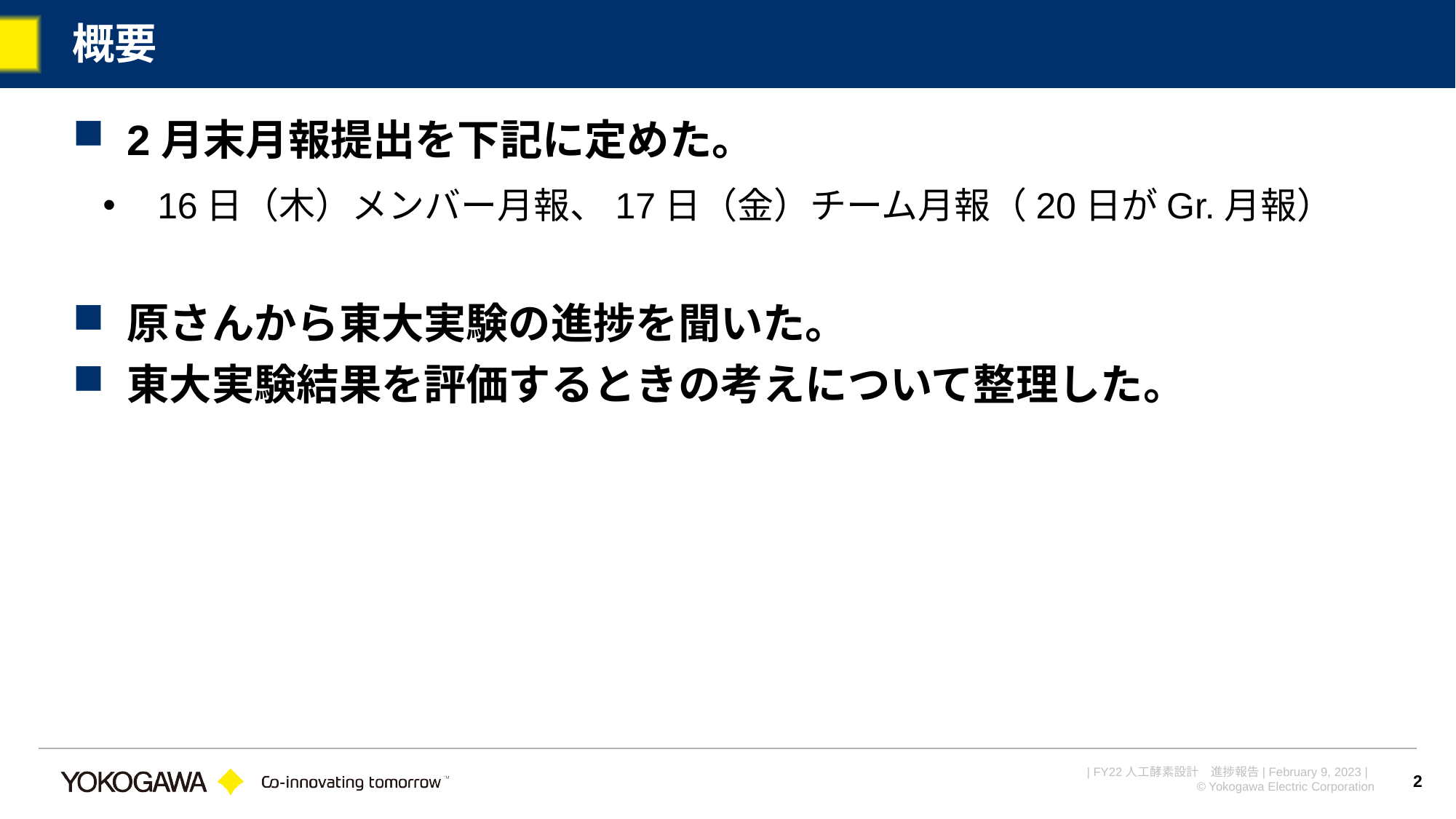

# 概要
2月末月報提出を下記に定めた。
16日（木）メンバー月報、17日（金）チーム月報（20日がGr.月報）

原さんから東大実験の進捗を聞いた。
東大実験結果を評価するときの考えについて整理した。
2